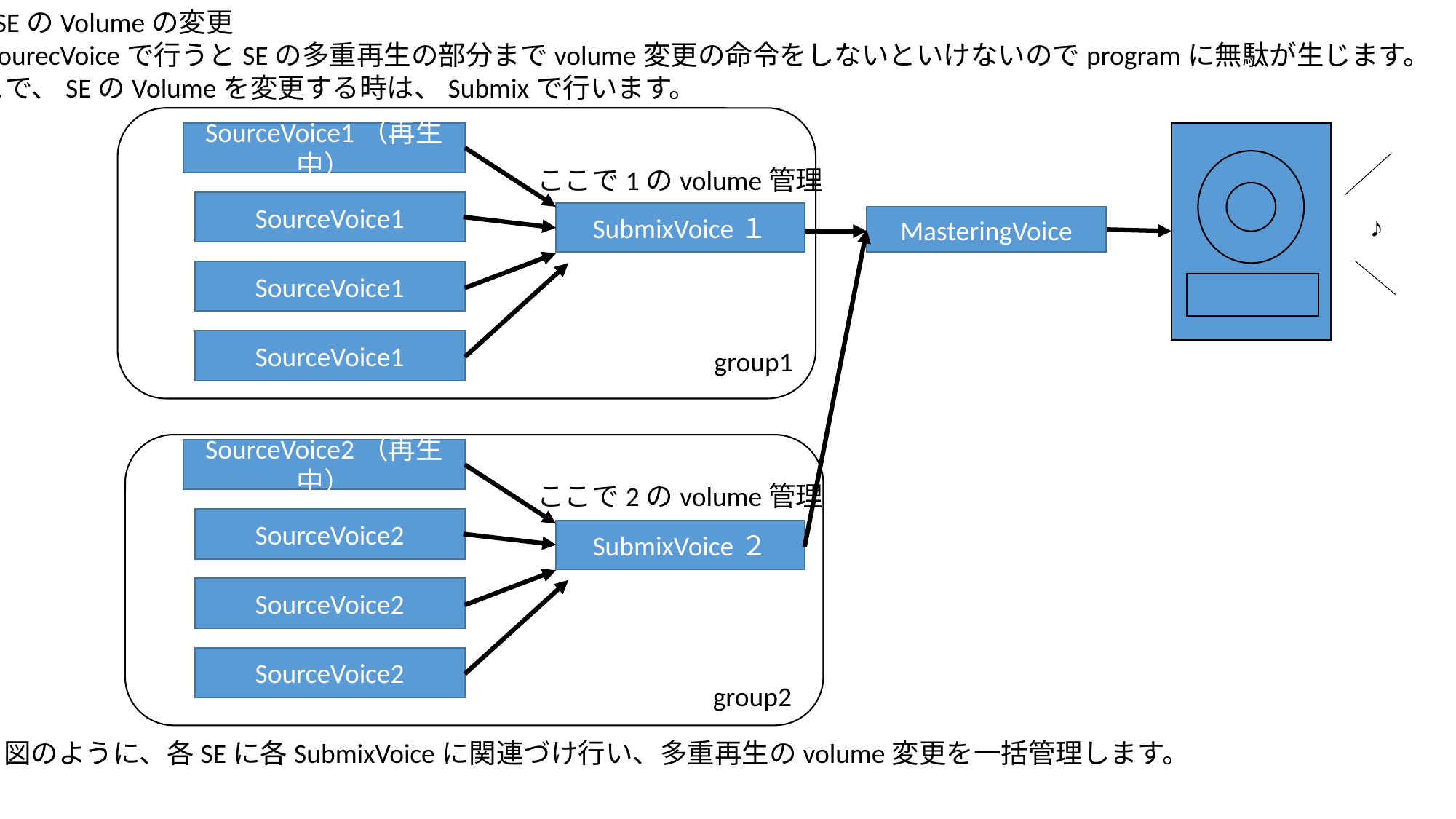

・各SEのVolumeの変更
　SourecVoiceで行うとSEの多重再生の部分までvolume変更の命令をしないといけないのでprogramに無駄が生じます。
そこで、SEのVolumeを変更する時は、Submixで行います。

SourceVoice1（再生中）

ここで1のvolume管理
SourceVoice1
SubmixVoice１
♪
MasteringVoice
SourceVoice1
SourceVoice1
group1

SourceVoice2（再生中）
ここで2のvolume管理
SourceVoice2
SubmixVoice２
SourceVoice2
SourceVoice2
group2
図のように、各SEに各SubmixVoiceに関連づけ行い、多重再生のvolume変更を一括管理します。